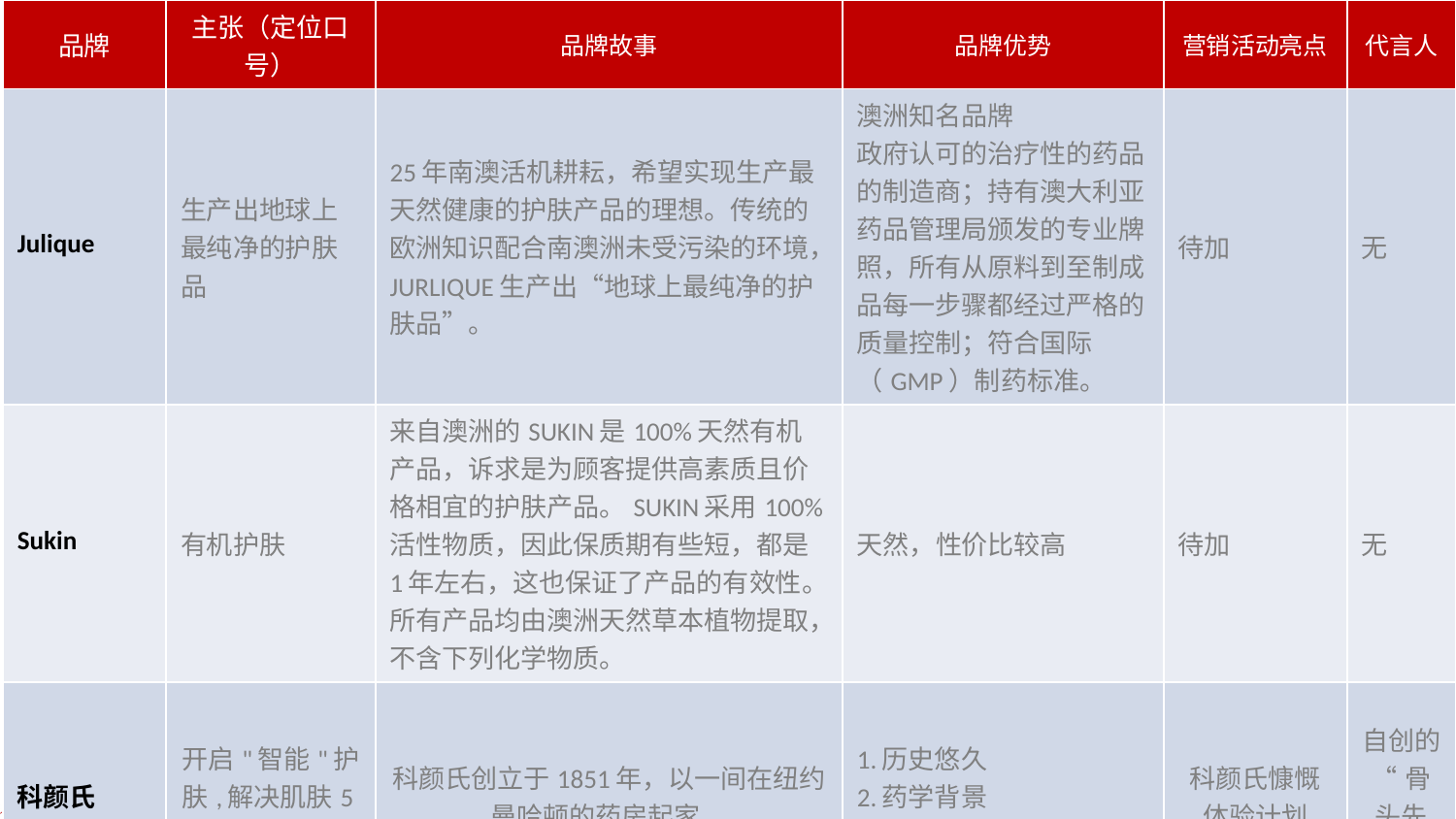

| 品牌 | 主张（定位口号） | 品牌故事 | 品牌优势 | 营销活动亮点 | 代言人 |
| --- | --- | --- | --- | --- | --- |
| Julique | 生产出地球上最纯净的护肤品 | 25年南澳活机耕耘，希望实现生产最天然健康的护肤产品的理想。传统的欧洲知识配合南澳洲未受污染的环境，JURLIQUE生产出“地球上最纯净的护肤品”。 | 澳洲知名品牌 政府认可的治疗性的药品的制造商；持有澳大利亚药品管理局颁发的专业牌照，所有从原料到至制成品每一步骤都经过严格的质量控制；符合国际（GMP）制药标准。 | 待加 | 无 |
| Sukin | 有机护肤 | 来自澳洲的SUKIN是100%天然有机产品，诉求是为顾客提供高素质且价格相宜的护肤产品。SUKIN采用100%活性物质，因此保质期有些短，都是1年左右，这也保证了产品的有效性。所有产品均由澳洲天然草本植物提取，不含下列化学物质。 | 天然，性价比较高 | 待加 | 无 |
| 科颜氏 | 开启"智能"护肤,解决肌肤5大问题! | 科颜氏创立于1851年，以一间在纽约曼哈顿的药房起家。 | 1.历史悠久 2.药学背景 3.名人效应 | 科颜氏慷慨体验计划 | 自创的 “骨头先生” |